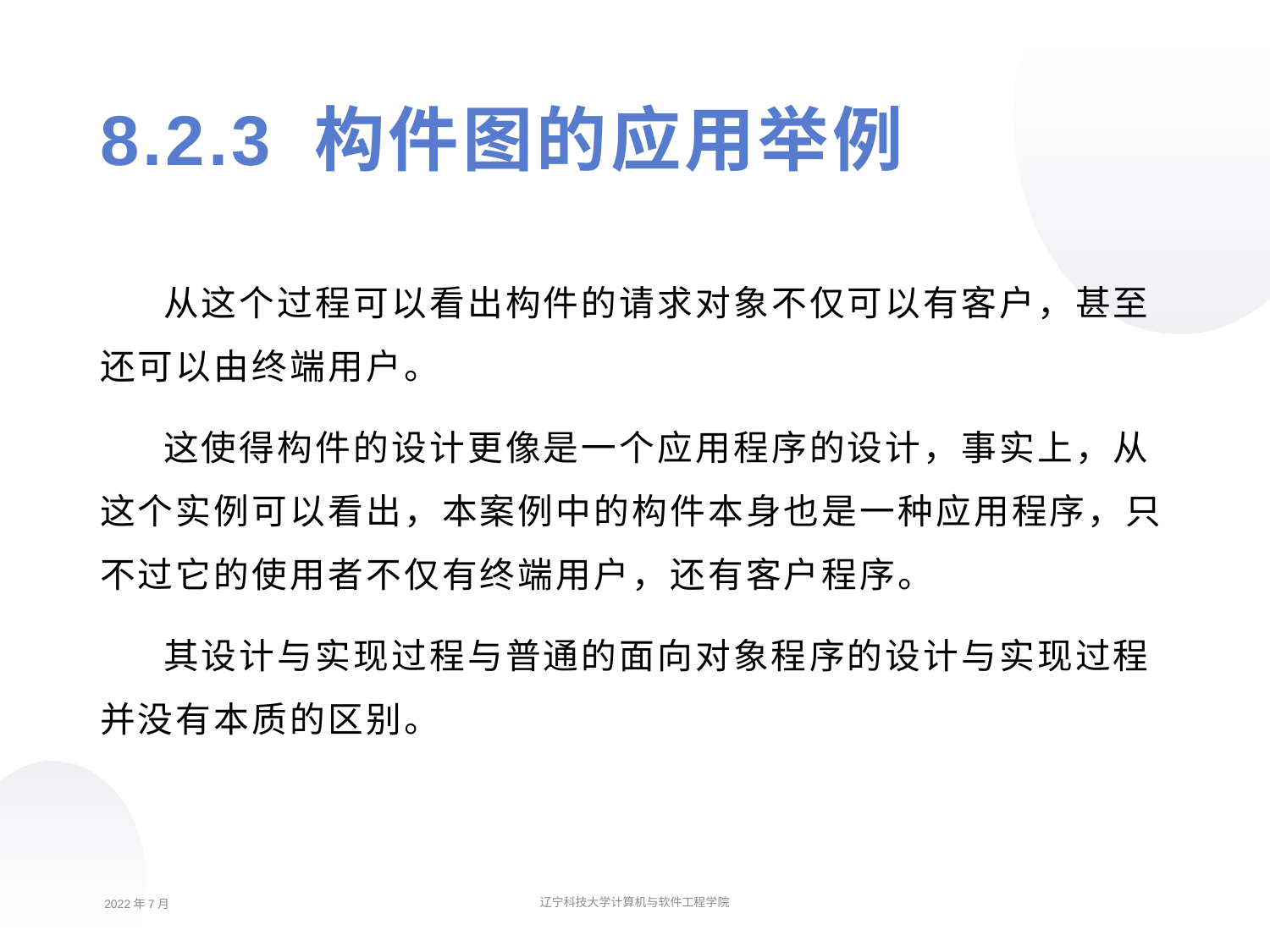

8.2.3 构件图的应用举例
从这个过程可以看出构件的请求对象不仅可以有客户，甚至还可以由终端用户。
这使得构件的设计更像是一个应用程序的设计，事实上，从这个实例可以看出，本案例中的构件本身也是一种应用程序，只不过它的使用者不仅有终端用户，还有客户程序。
其设计与实现过程与普通的面向对象程序的设计与实现过程并没有本质的区别。

2022年7月
辽宁科技大学计算机与软件工程学院
64